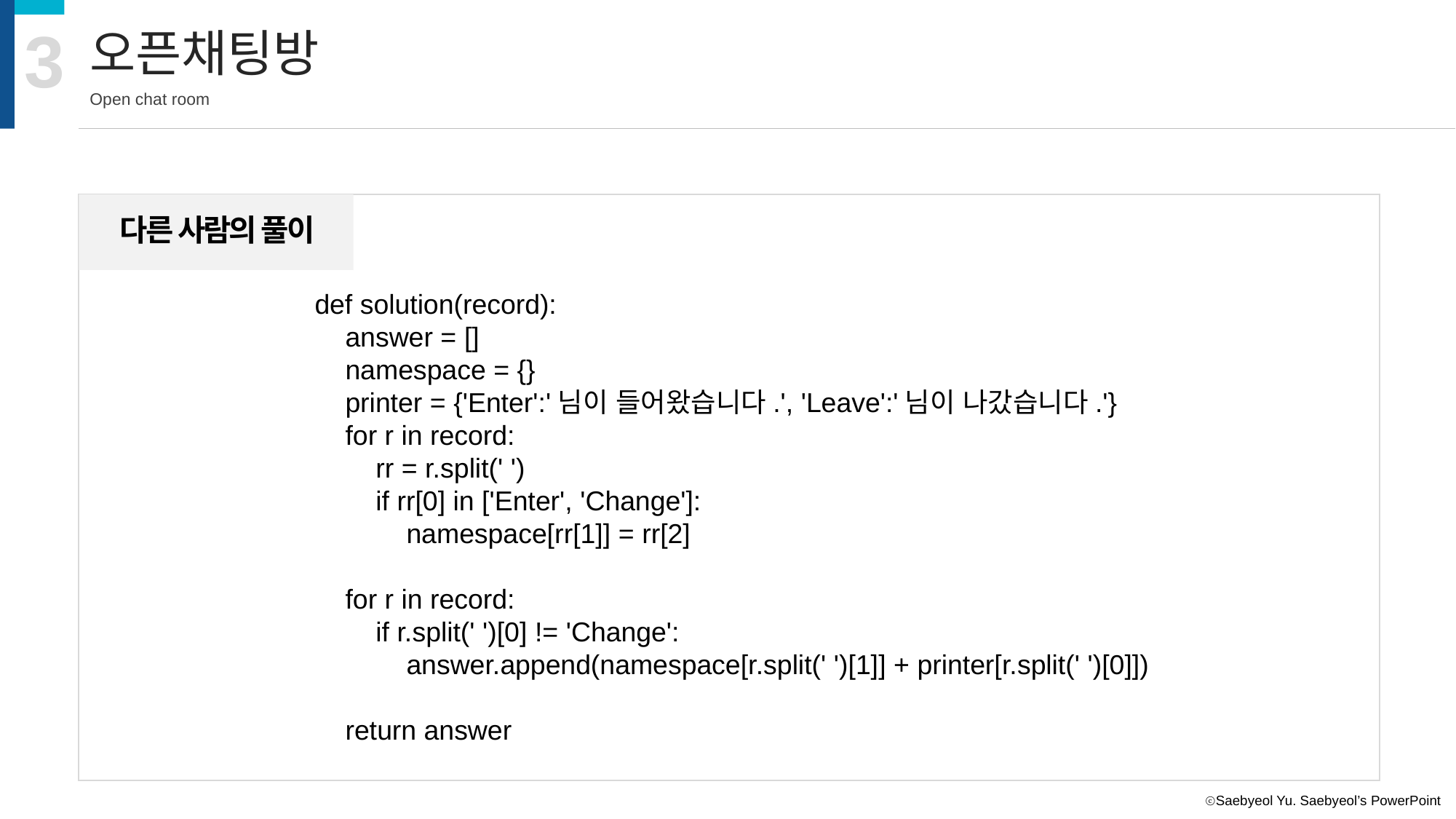

3
오픈채팅방
Open chat room

다른 사람의 풀이
def solution(record):
    answer = []
    namespace = {}
    printer = {'Enter':'님이 들어왔습니다.', 'Leave':'님이 나갔습니다.'}
    for r in record:
        rr = r.split(' ')
        if rr[0] in ['Enter', 'Change']:
            namespace[rr[1]] = rr[2]

    for r in record:
        if r.split(' ')[0] != 'Change':
            answer.append(namespace[r.split(' ')[1]] + printer[r.split(' ')[0]])

    return answer